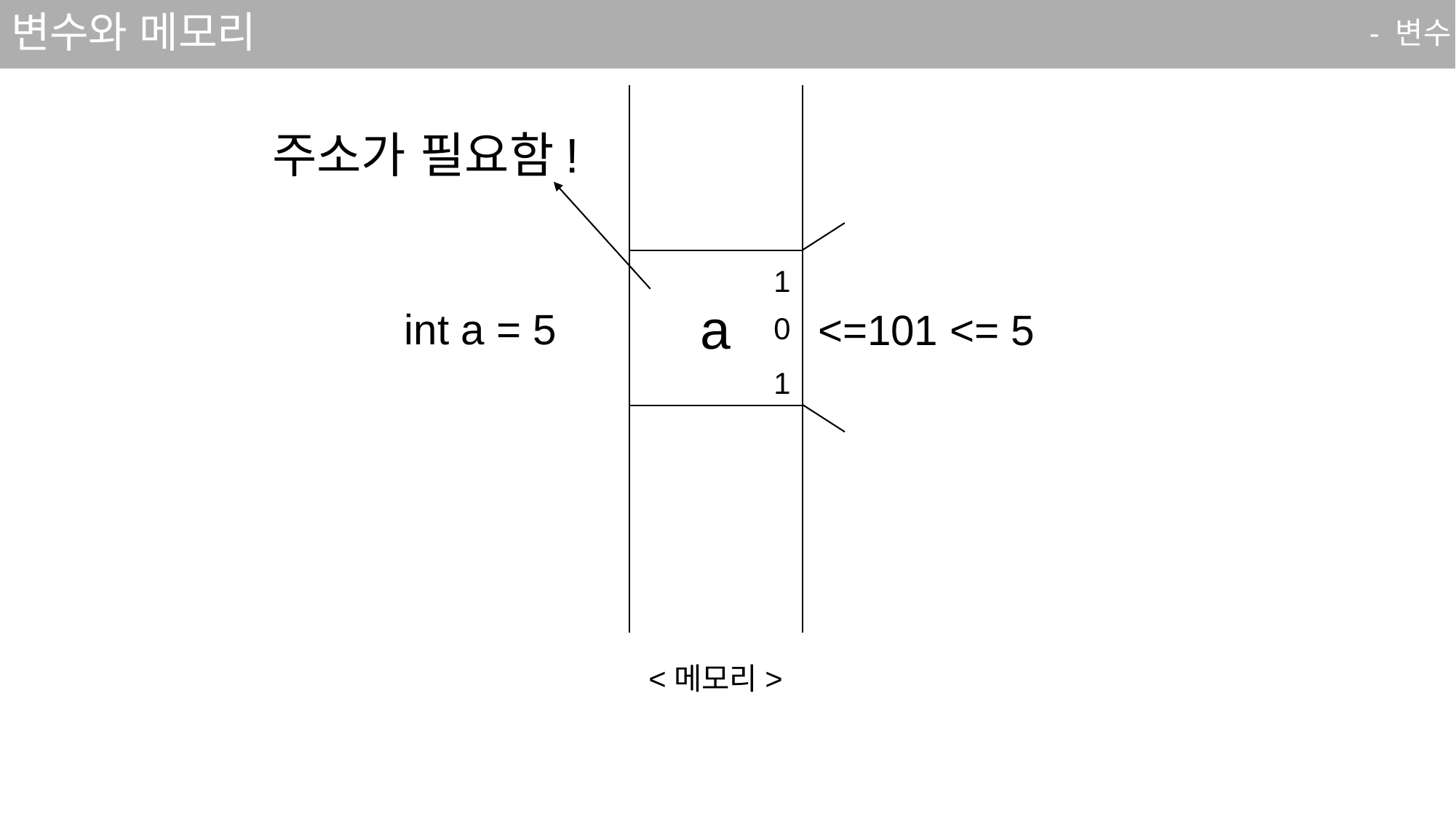

# 변수와 메모리
- 변수
주소가 필요함!
1
a
int a = 5
<=101 <= 5
0
1
<메모리>